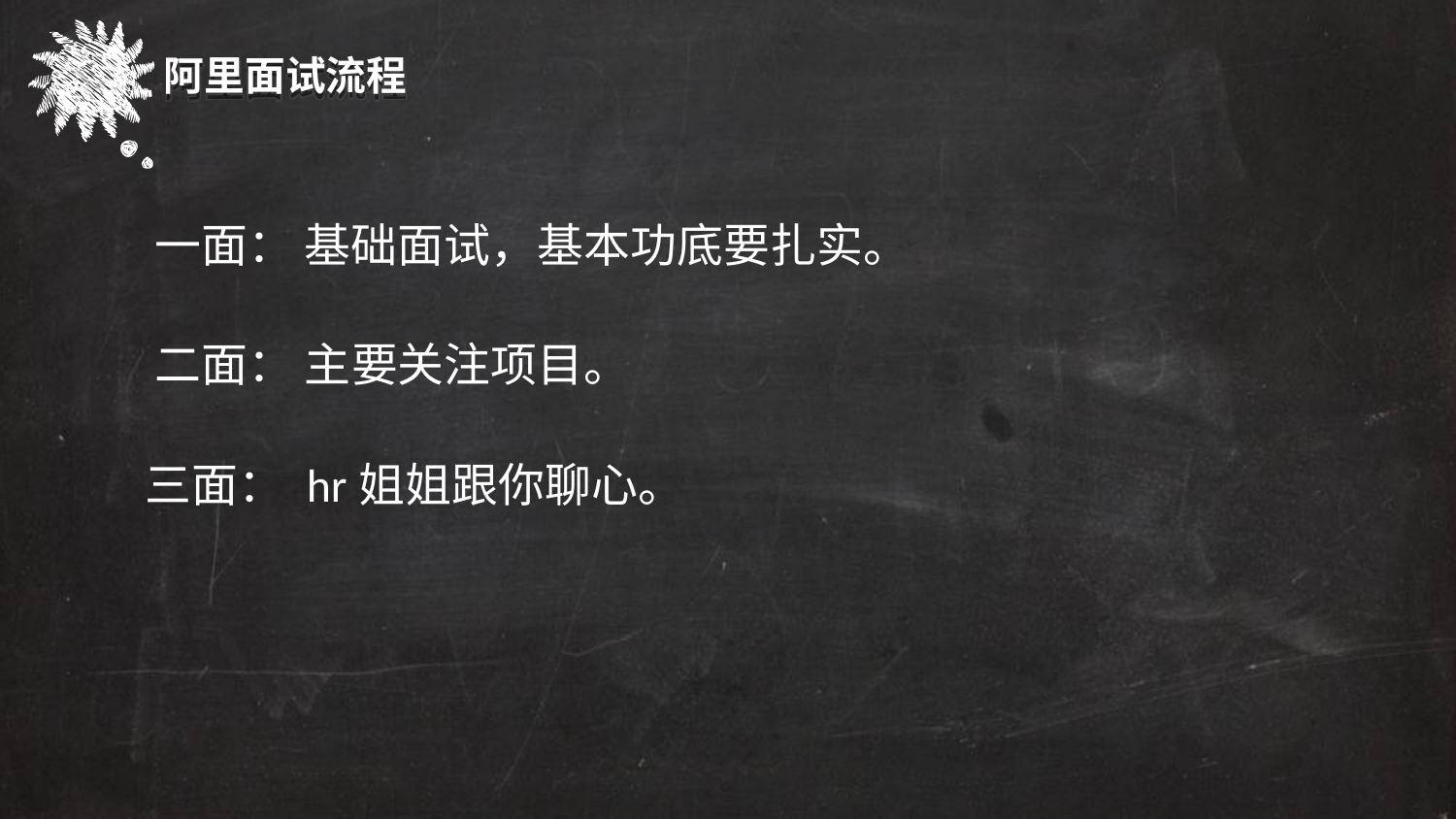

阿里面试流程
一面： 基础面试，基本功底要扎实。
二面： 主要关注项目。
三面： hr姐姐跟你聊心。